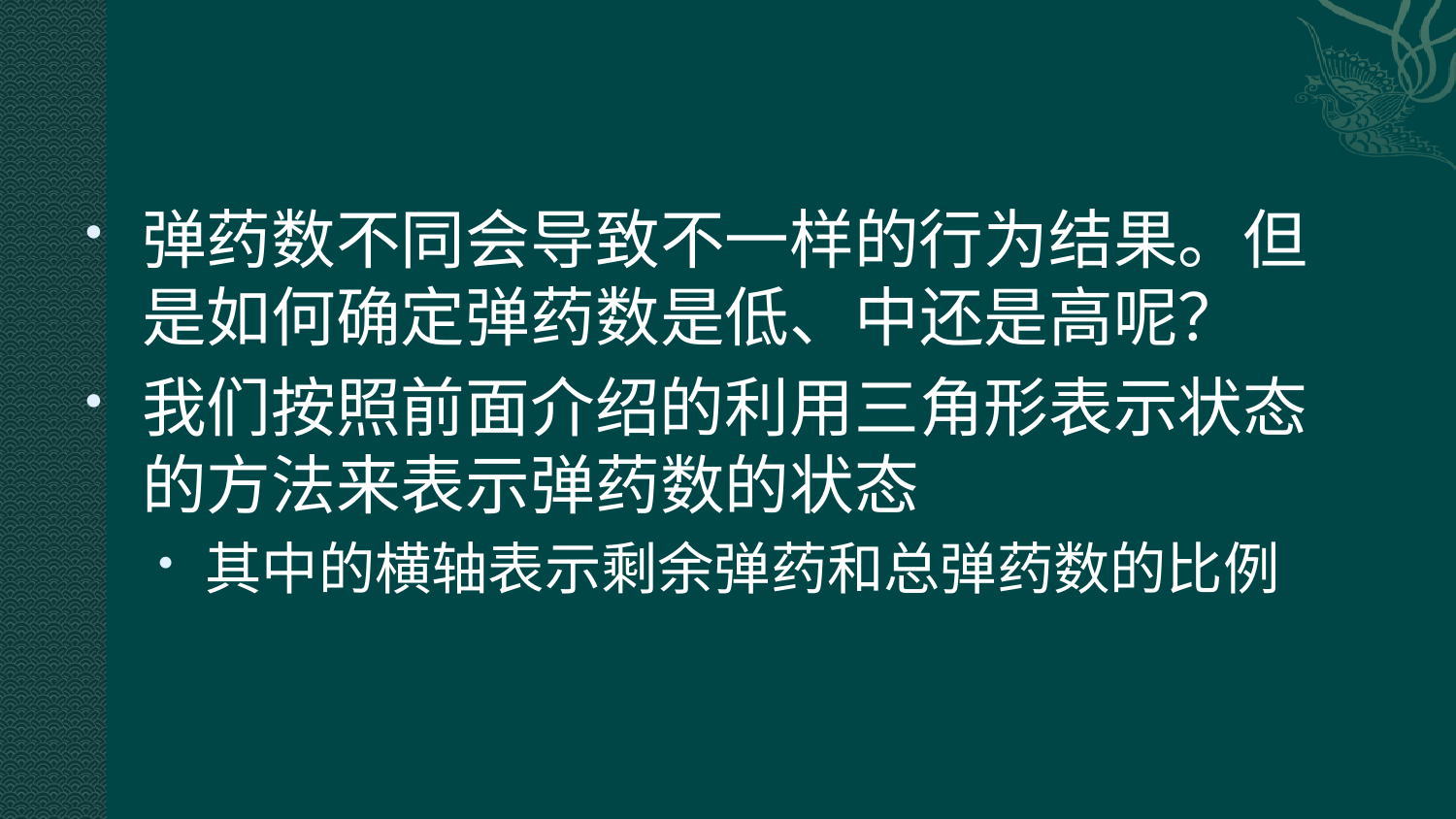

#
弹药数不同会导致不一样的行为结果。但是如何确定弹药数是低、中还是高呢？
我们按照前面介绍的利用三角形表示状态的方法来表示弹药数的状态
其中的横轴表示剩余弹药和总弹药数的比例